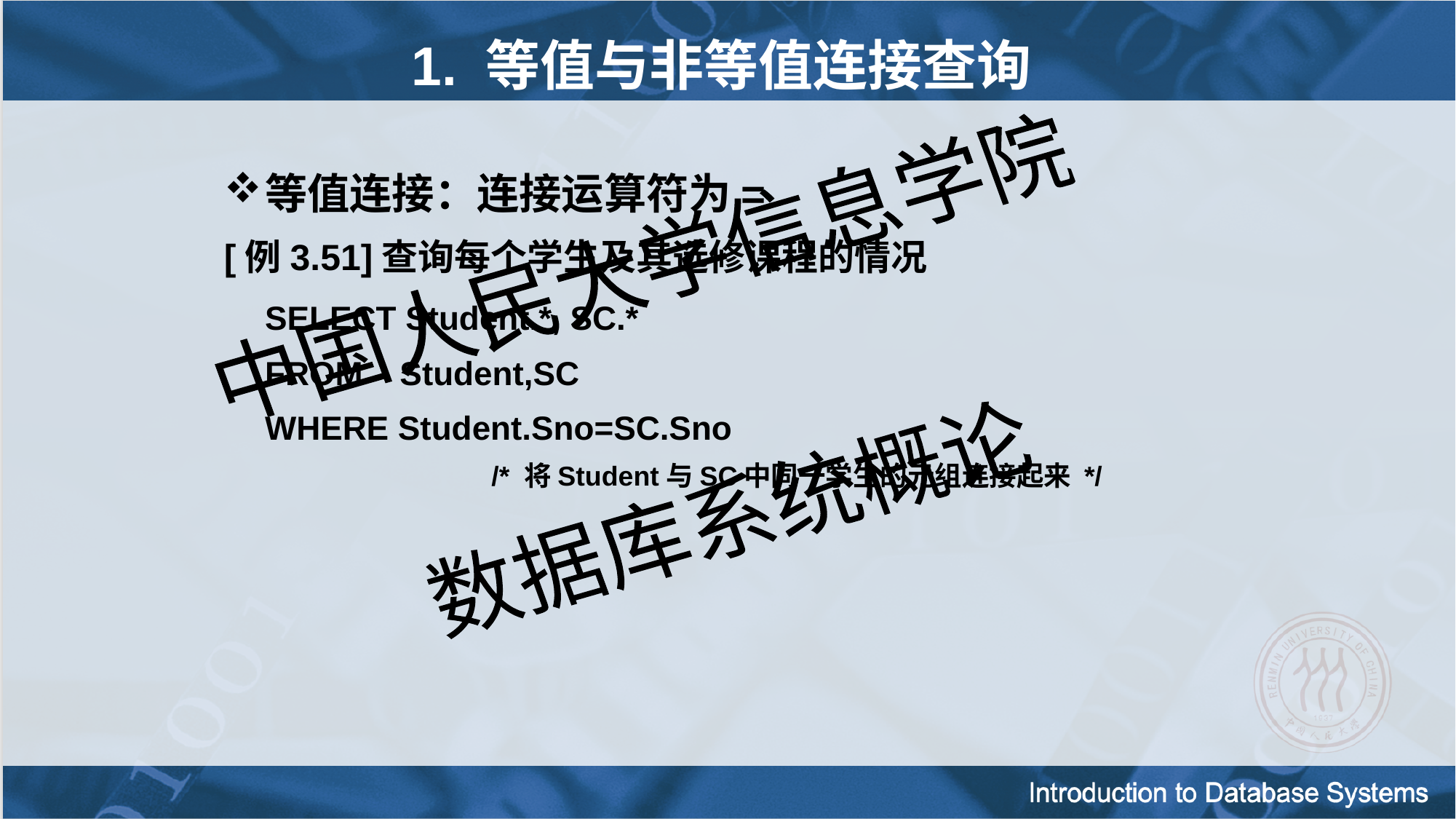

1. 等值与非等值连接查询
等值连接：连接运算符为=
[例3.51]查询每个学生及其选修课程的情况
	SELECT Student.*, SC.*
	FROM    Student,SC
	WHERE Student.Sno=SC.Sno
                                   /* 将Student与SC中同一学生的元组连接起来 */